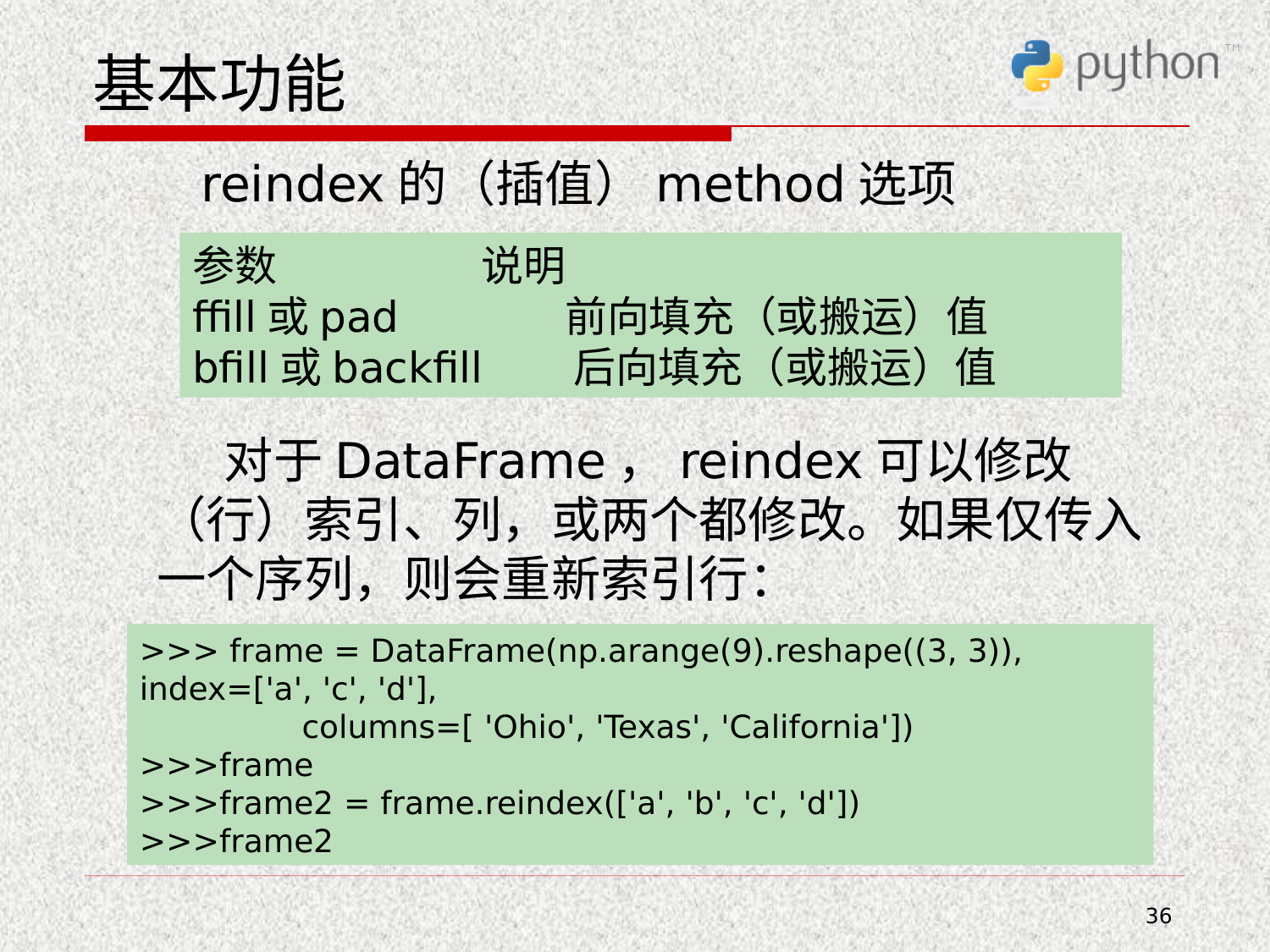

# 基本功能
       reindex的（插值）method选项

           对于DataFrame，reindex可以修改（行）索引、列，或两个都修改。如果仅传入一个序列，则会重新索引行：
参数	                 说明
ffill或pad	        前向填充（或搬运）值
bfill或backfill	后向填充（或搬运）值
>>> frame = DataFrame(np.arange(9).reshape((3, 3)), index=['a', 'c', 'd'],
                columns=[ 'Ohio', 'Texas', 'California'])
>>>frame
>>>frame2 = frame.reindex(['a', 'b', 'c', 'd'])
>>>frame2
36